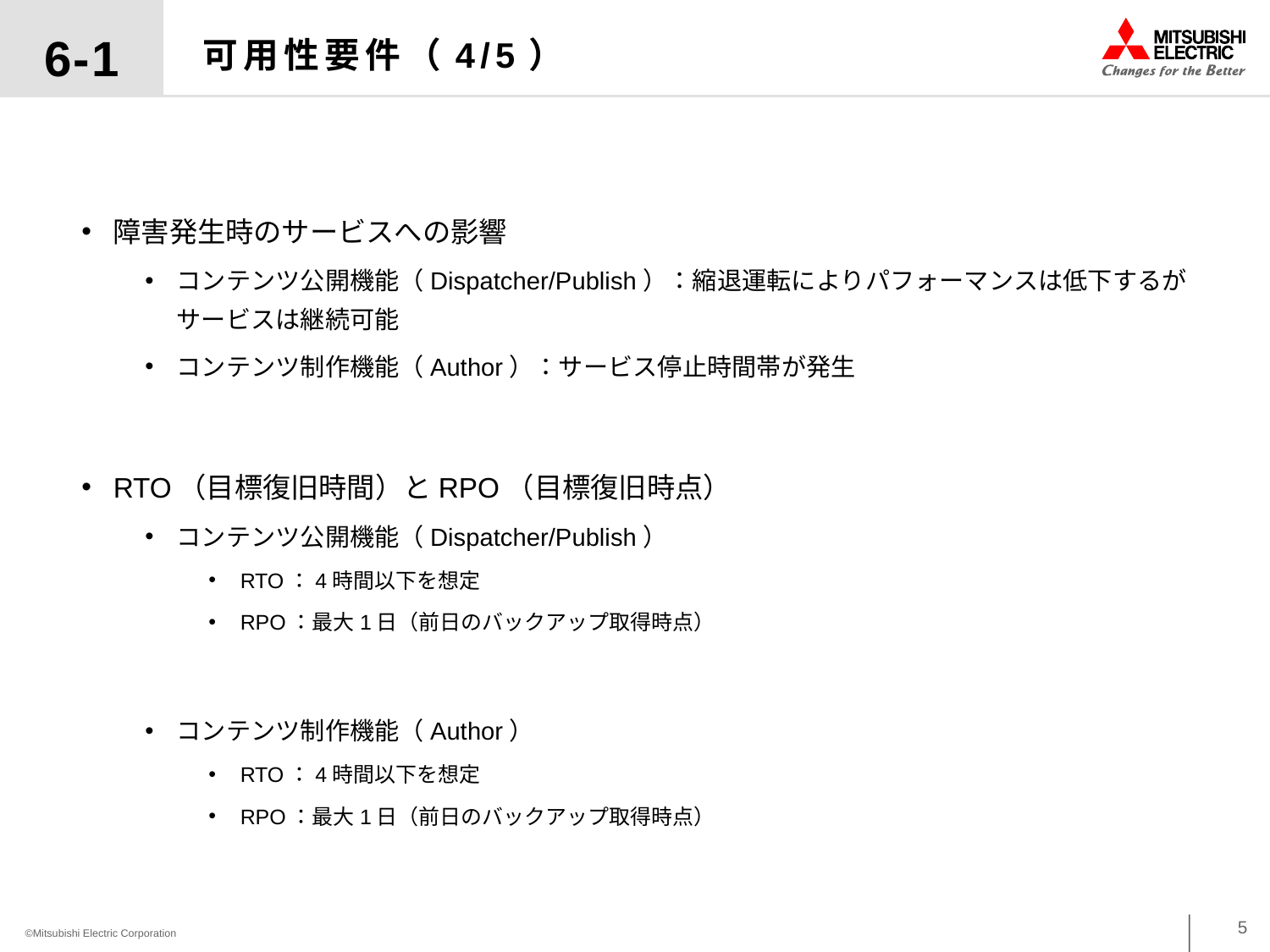

6-1
# 可用性要件（4/5）
障害発生時のサービスへの影響
コンテンツ公開機能（Dispatcher/Publish）：縮退運転によりパフォーマンスは低下するがサービスは継続可能
コンテンツ制作機能（Author）：サービス停止時間帯が発生

RTO（目標復旧時間）とRPO（目標復旧時点）
コンテンツ公開機能（Dispatcher/Publish）
RTO：4時間以下を想定
RPO：最大1日（前日のバックアップ取得時点）

コンテンツ制作機能（Author）
RTO：4時間以下を想定
RPO：最大1日（前日のバックアップ取得時点）
5